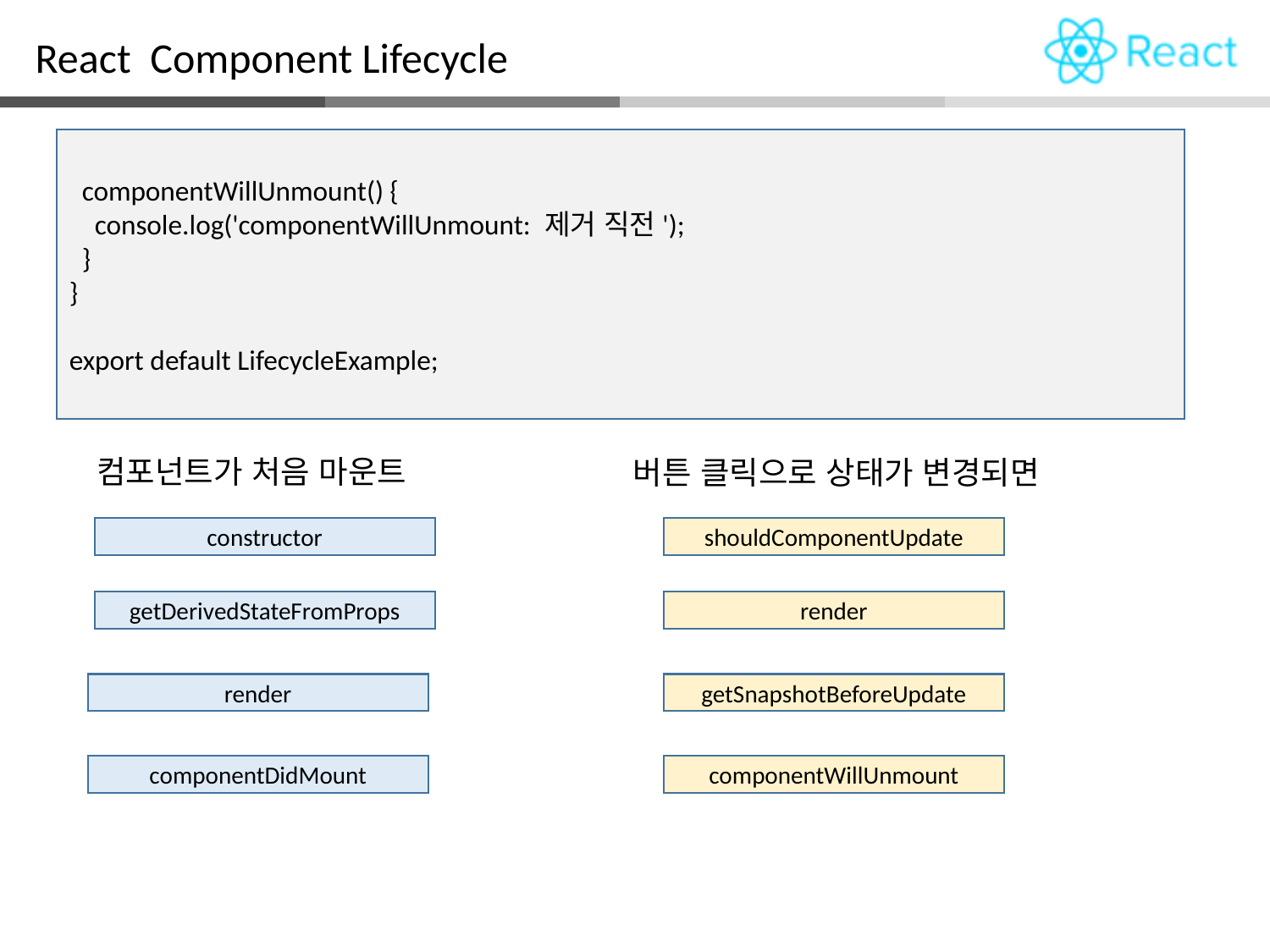

React  Component Lifecycle
  componentWillUnmount() {
    console.log('componentWillUnmount: 제거 직전');
  }
}

export default LifecycleExample;

컴포넌트가 처음 마운트
버튼 클릭으로 상태가 변경되면
constructor
shouldComponentUpdate
getDerivedStateFromProps
render
render
getSnapshotBeforeUpdate
componentWillUnmount
componentDidMount